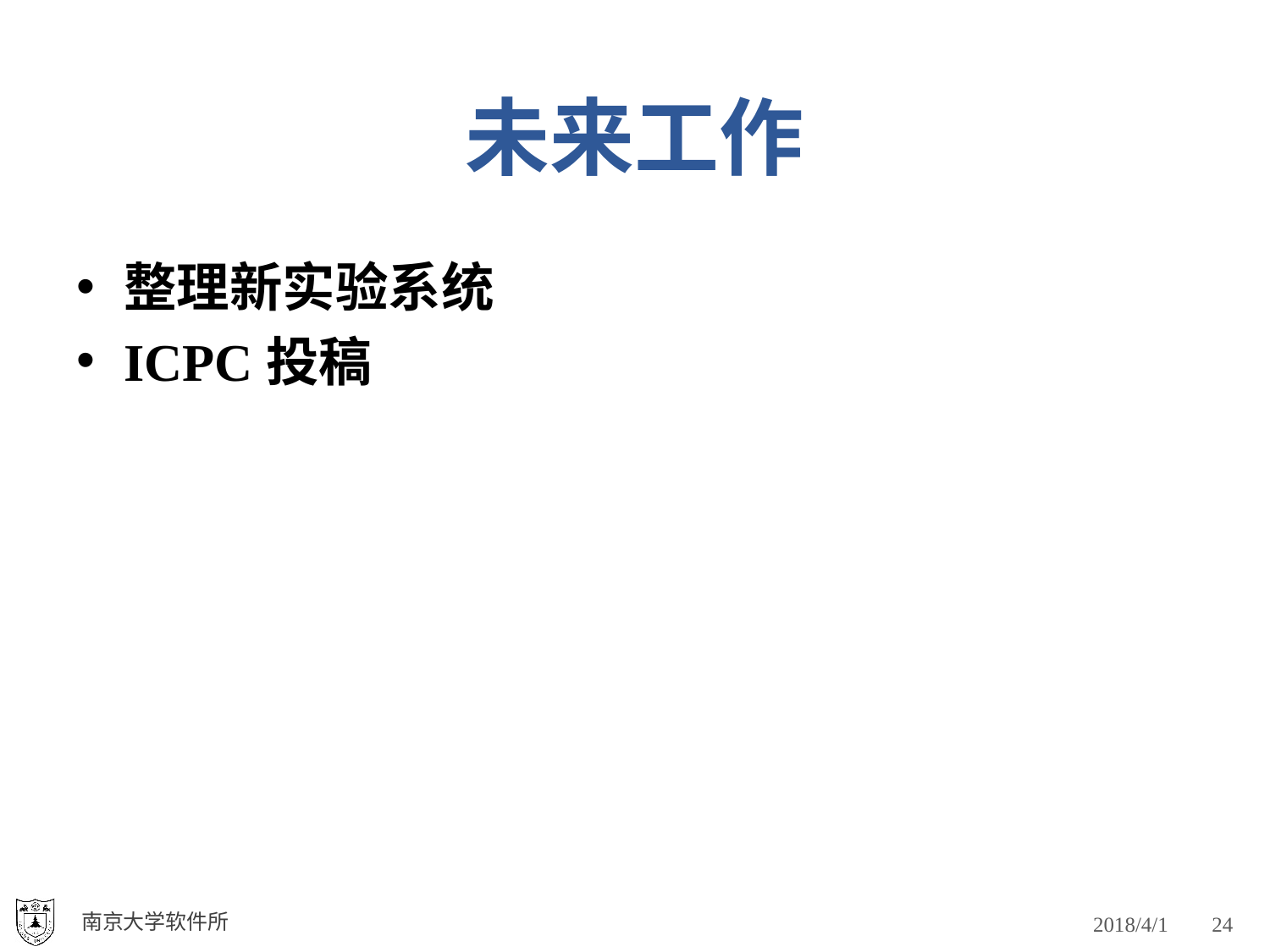

# 未来工作
整理新实验系统
ICPC投稿
南京大学软件所
2018/4/1
24